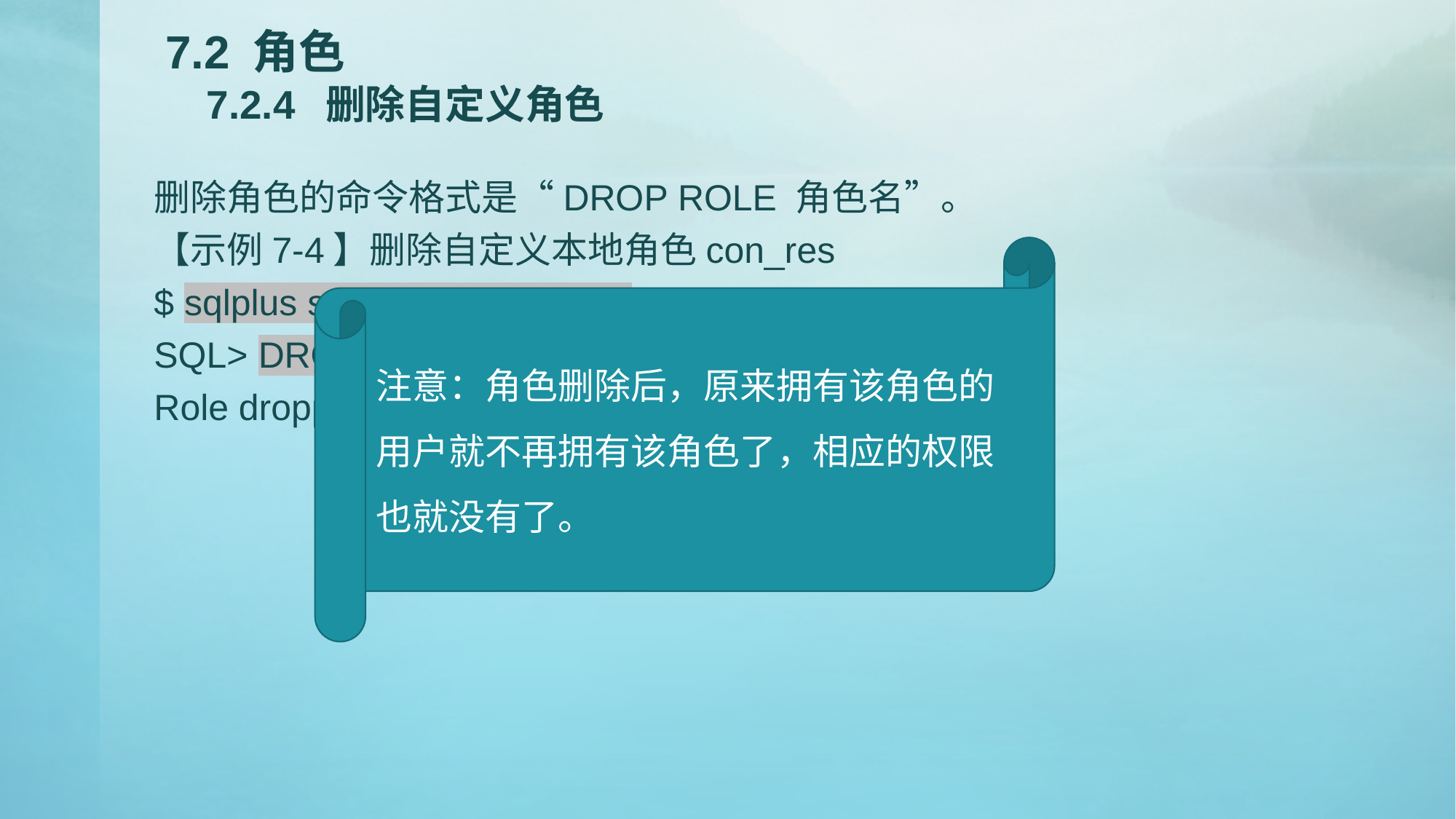

# 7.2 角色 7.2.4  删除自定义角色
删除角色的命令格式是“DROP ROLE 角色名”。
【示例7-4】删除自定义本地角色con_res
$ sqlplus system/***@pdborcl
SQL> DROP ROLE con_res;
Role dropped.
注意：角色删除后，原来拥有该角色的用户就不再拥有该角色了，相应的权限也就没有了。